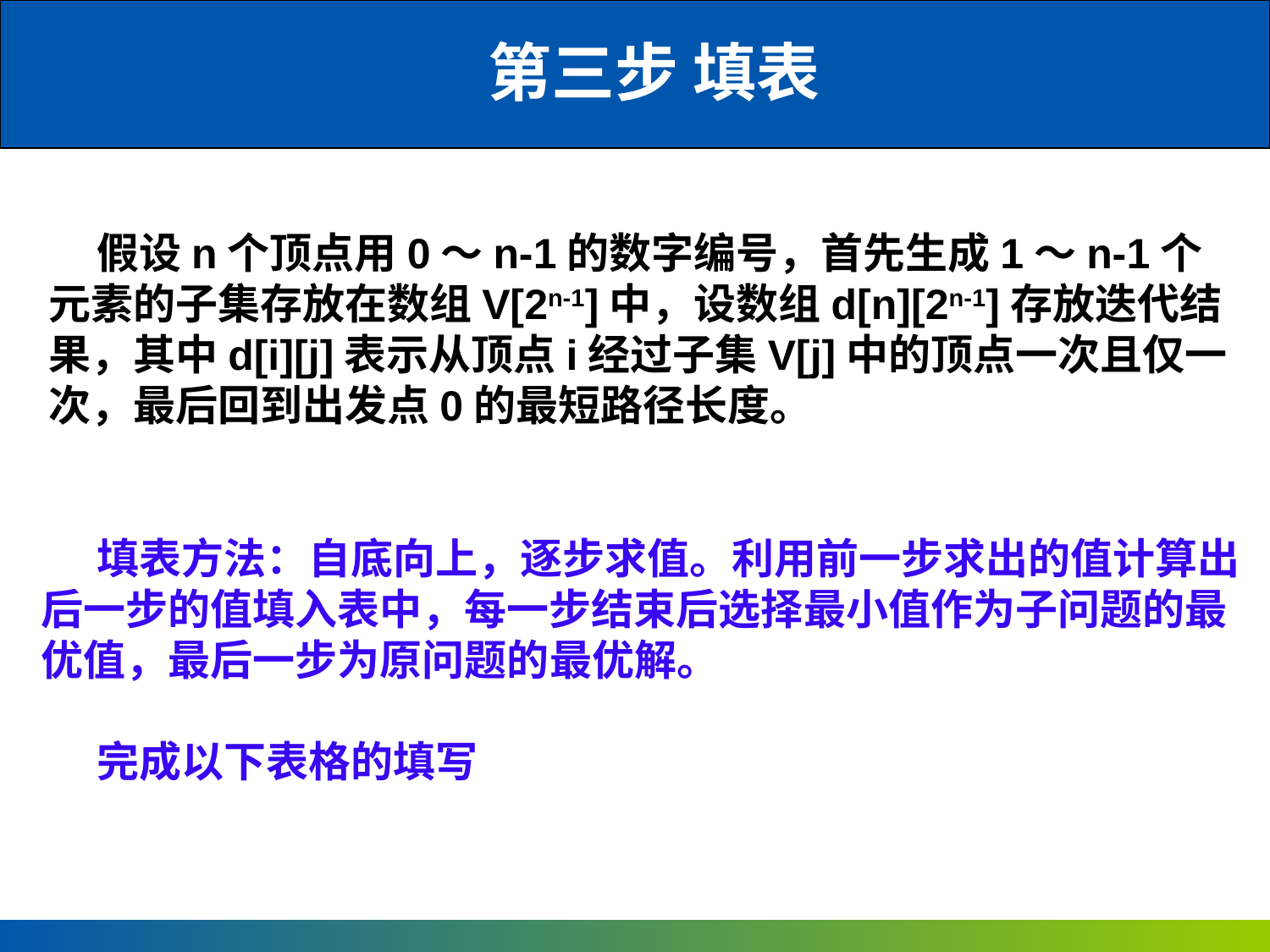

第三步 填表
    假设n个顶点用0～n-1的数字编号，首先生成1～n-1个元素的子集存放在数组V[2n-1]中，设数组d[n][2n-1]存放迭代结果，其中d[i][j]表示从顶点i经过子集V[j]中的顶点一次且仅一次，最后回到出发点0的最短路径长度。
填表方法：自底向上，逐步求值。利用前一步求出的值计算出后一步的值填入表中，每一步结束后选择最小值作为子问题的最优值，最后一步为原问题的最优解。

完成以下表格的填写